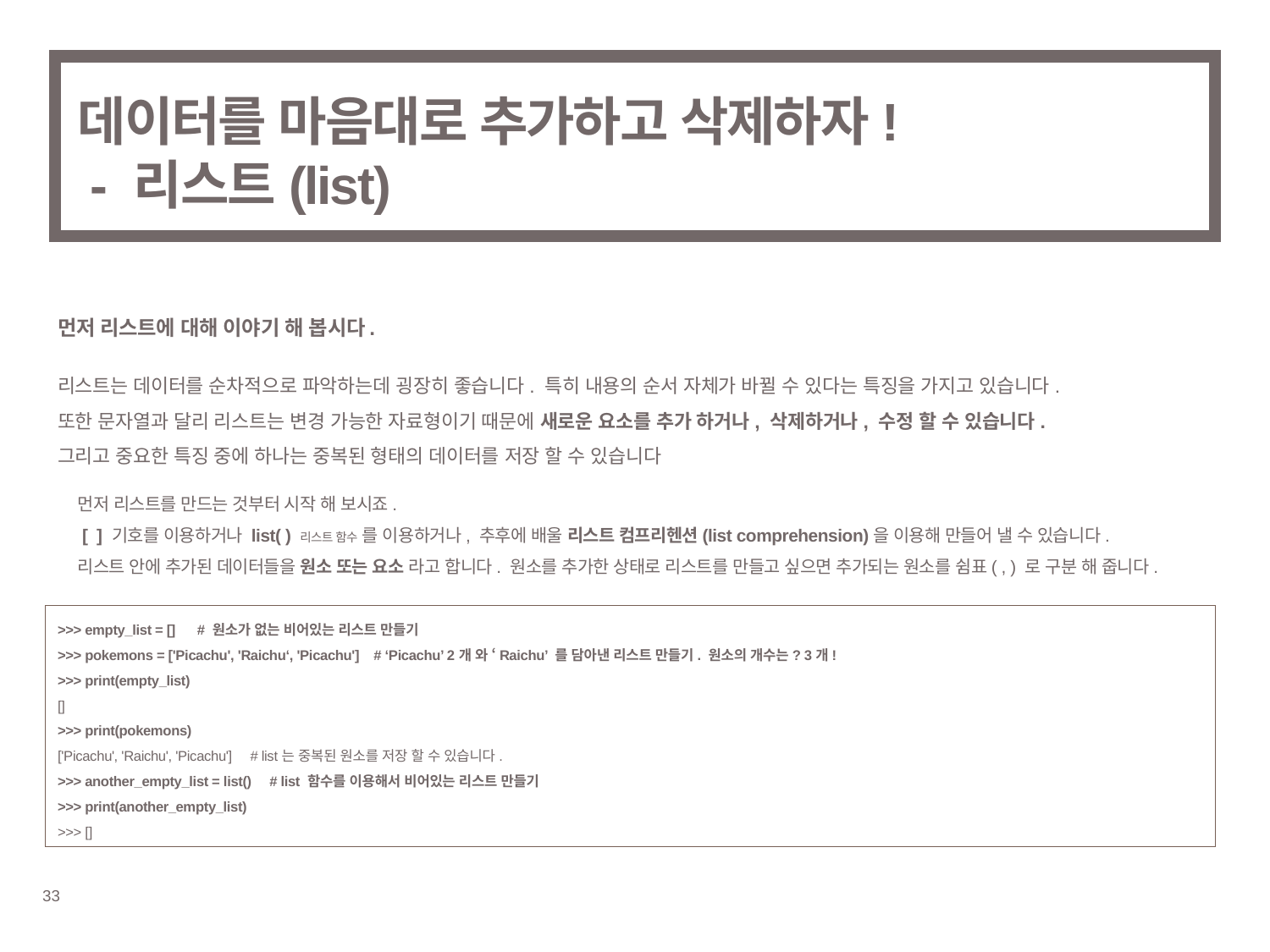

# 데이터를 마음대로 추가하고 삭제하자! - 리스트(list)
먼저 리스트에 대해 이야기 해 봅시다.
리스트는 데이터를 순차적으로 파악하는데 굉장히 좋습니다. 특히 내용의 순서 자체가 바뀔 수 있다는 특징을 가지고 있습니다.
또한 문자열과 달리 리스트는 변경 가능한 자료형이기 때문에 새로운 요소를 추가 하거나, 삭제하거나, 수정 할 수 있습니다.
그리고 중요한 특징 중에 하나는 중복된 형태의 데이터를 저장 할 수 있습니다
먼저 리스트를 만드는 것부터 시작 해 보시죠.
 [  ] 기호를 이용하거나 list( ) 리스트 함수 를 이용하거나, 추후에 배울 리스트 컴프리헨션(list comprehension)을 이용해 만들어 낼 수 있습니다.
리스트 안에 추가된 데이터들을 원소 또는 요소 라고 합니다. 원소를 추가한 상태로 리스트를 만들고 싶으면 추가되는 원소를 쉼표( , ) 로 구분 해 줍니다.
>>> empty_list = []      # 원소가 없는 비어있는 리스트 만들기
>>> pokemons = ['Picachu', 'Raichu‘, 'Picachu']    # ‘Picachu’ 2개 와 ‘Raichu’ 를 담아낸 리스트 만들기. 원소의 개수는? 3개!
>>> print(empty_list)
[]
>>> print(pokemons)
['Picachu', 'Raichu', 'Picachu']     # list는 중복된 원소를 저장 할 수 있습니다.
>>> another_empty_list = list()     # list 함수를 이용해서 비어있는 리스트 만들기
>>> print(another_empty_list)
>>> []